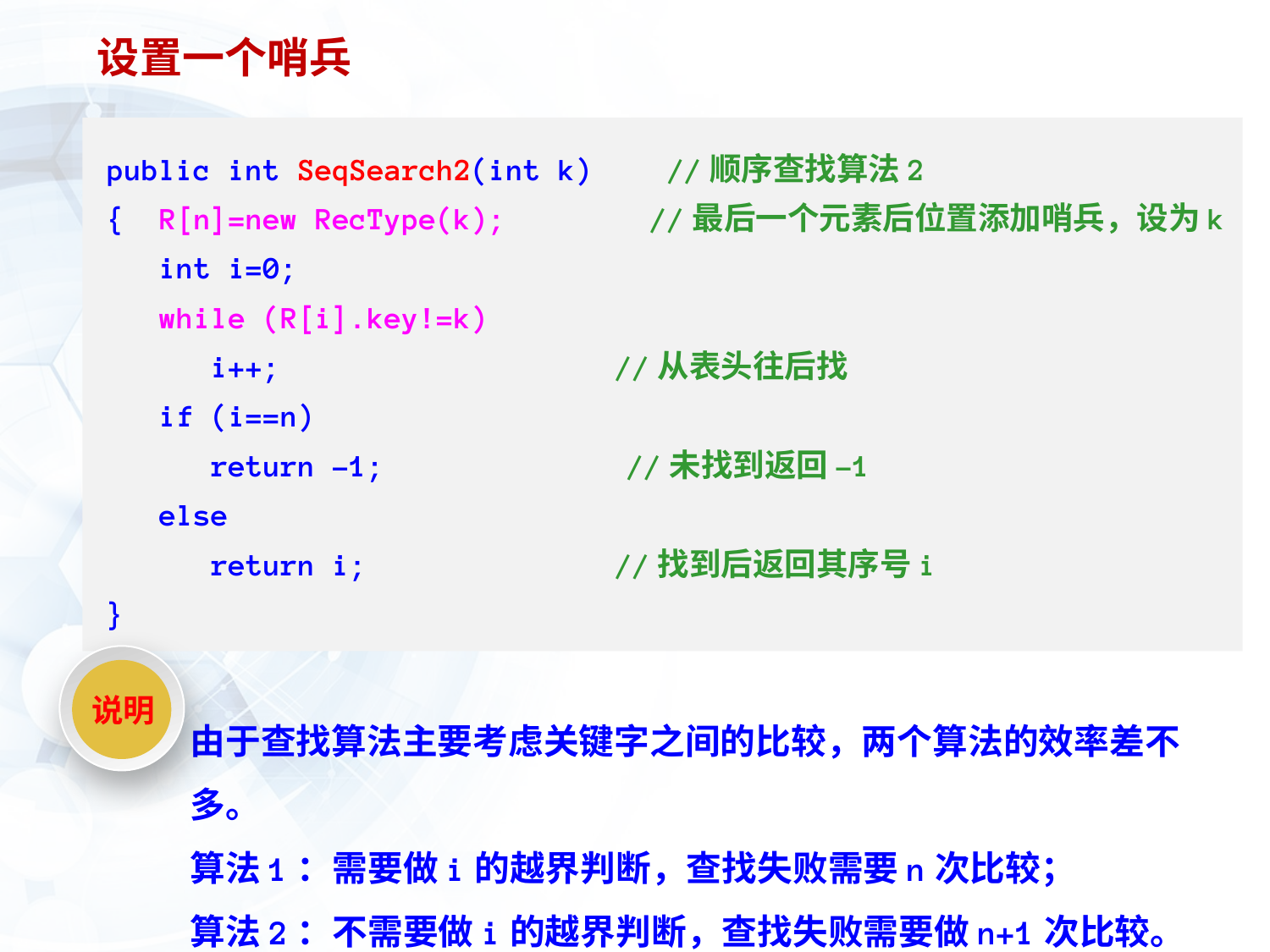

设置一个哨兵
public int SeqSearch2(int k)	   //顺序查找算法2
{  R[n]=new RecType(k);	  //最后一个元素后位置添加哨兵，设为k
   int i=0;
   while (R[i].key!=k)
      i++;			//从表头往后找
   if (i==n)
      return -1;	        //未找到返回-1
   else
      return i;		//找到后返回其序号i
}

说明
由于查找算法主要考虑关键字之间的比较，两个算法的效率差不多。
算法1：需要做i的越界判断，查找失败需要n次比较；
算法2：不需要做i的越界判断，查找失败需要做n+1次比较。